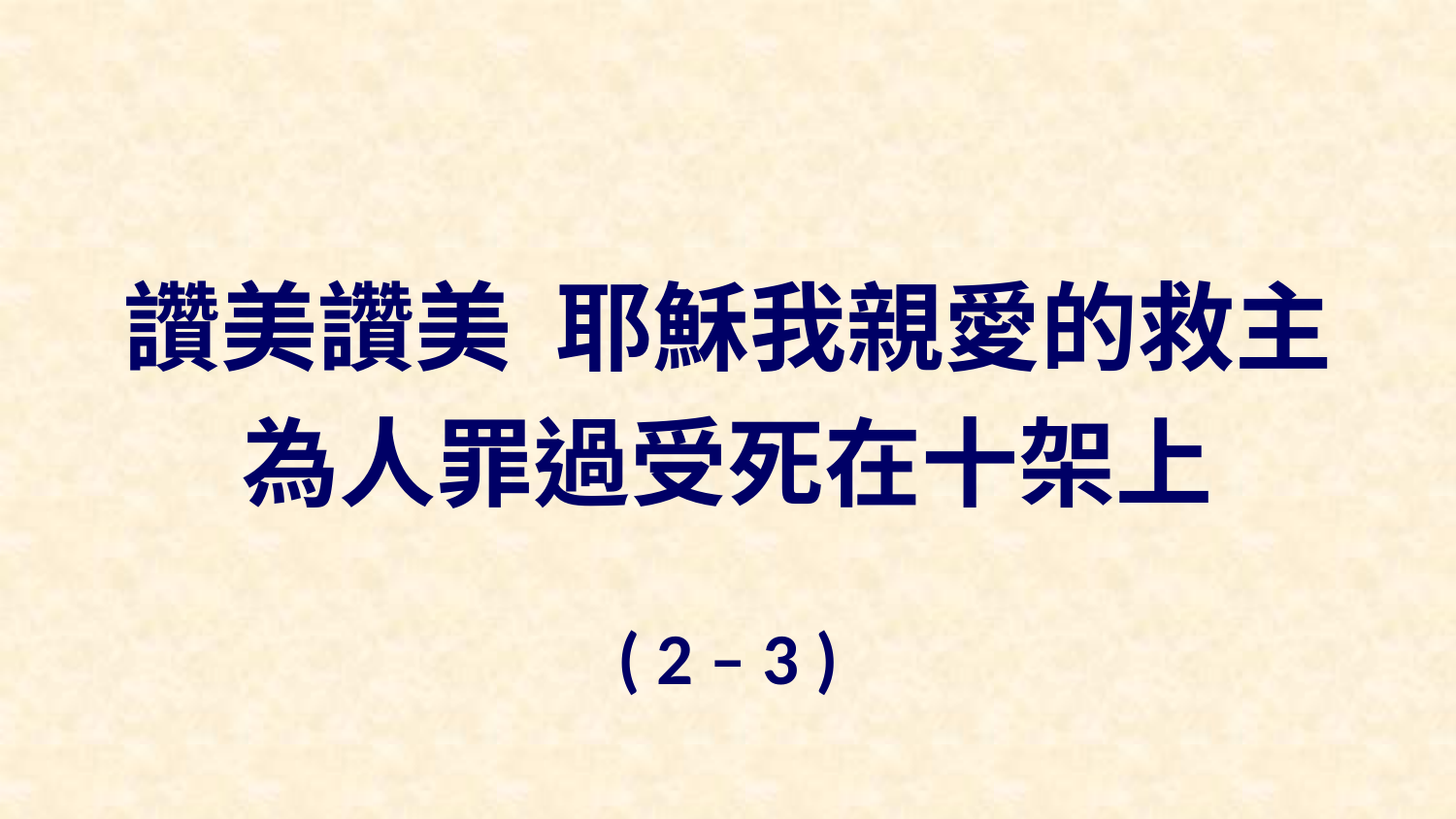

讚美讚美  耶穌我親愛的救主
為人罪過受死在十架上
( 2 – 3 )